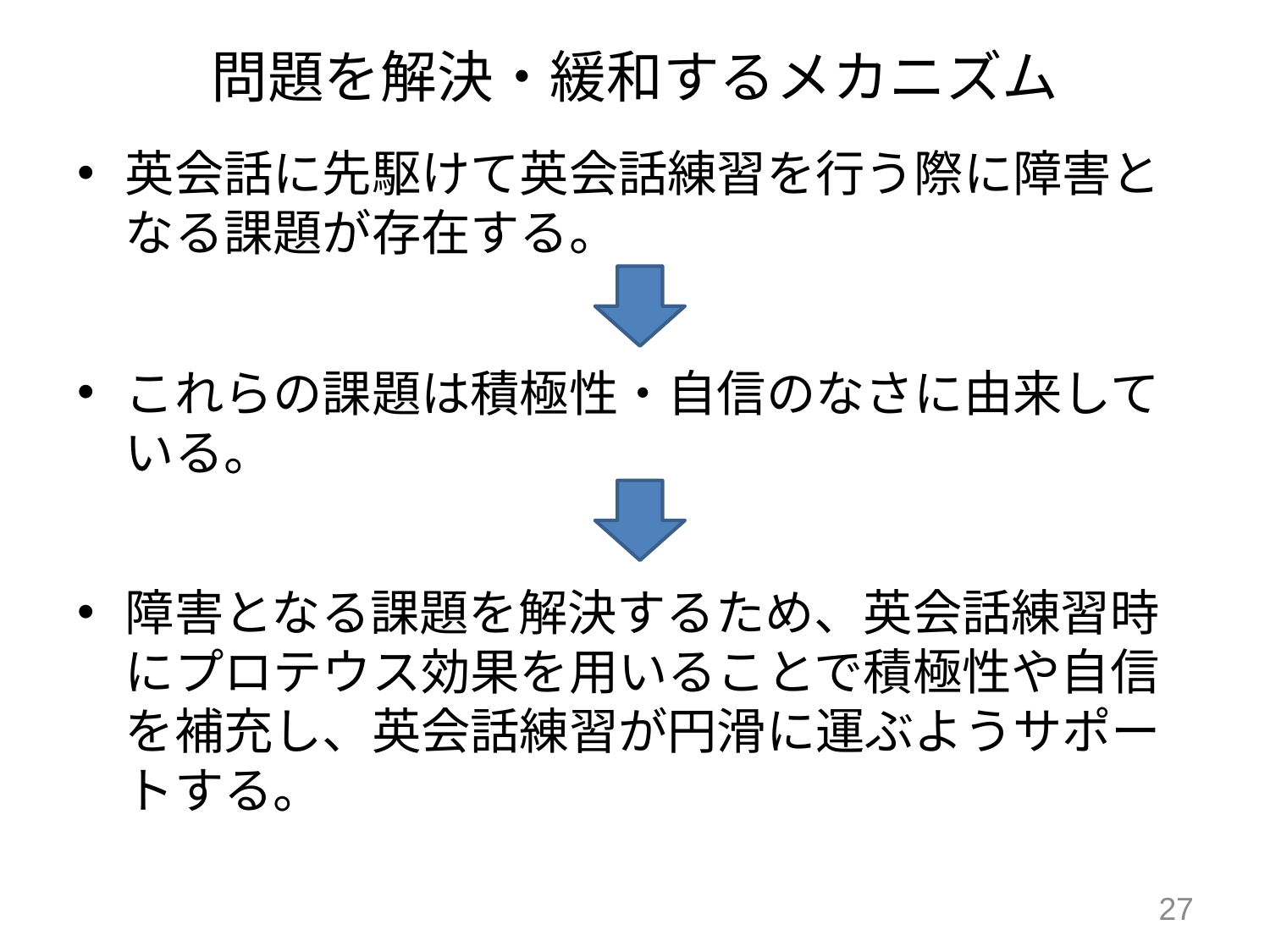

# 問題を解決・緩和するメカニズム
英会話に先駆けて英会話練習を行う際に障害となる課題が存在する。

これらの課題は積極性・自信のなさに由来している。

障害となる課題を解決するため、英会話練習時にプロテウス効果を用いることで積極性や自信を補充し、英会話練習が円滑に運ぶようサポートする。

27